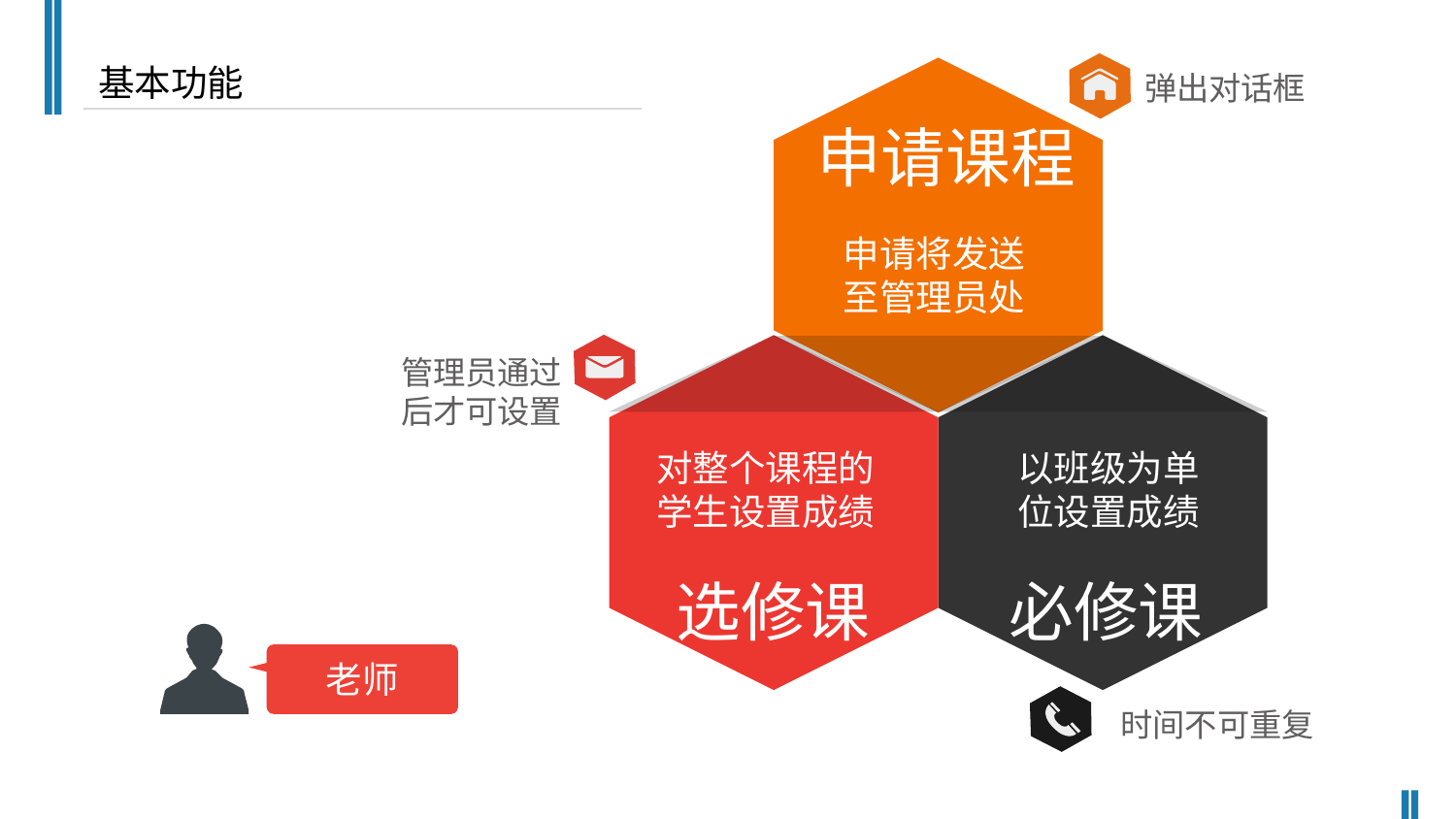

基本功能

弹出对话框

申请课程

申请将发送至管理员处

管理员通过后才可设置

以班级为单位设置成绩
对整个课程的学生设置成绩
选修课
必修课

时间不可重复

老师